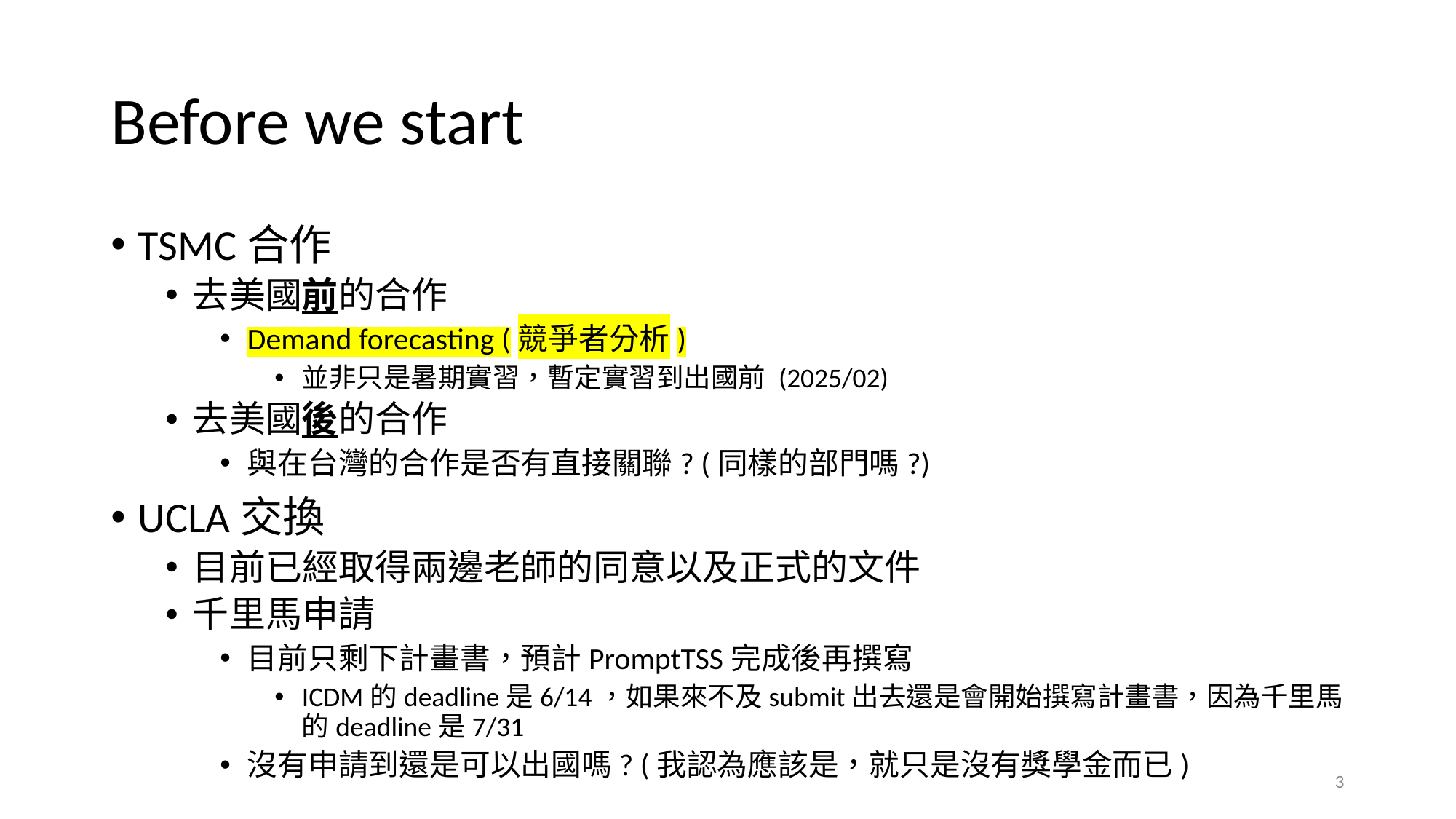

# Before we start
TSMC合作
去美國前的合作
Demand forecasting (競爭者分析)
並非只是暑期實習，暫定實習到出國前 (2025/02)
去美國後的合作
與在台灣的合作是否有直接關聯? (同樣的部門嗎?)
UCLA交換
目前已經取得兩邊老師的同意以及正式的文件
千里馬申請
目前只剩下計畫書，預計PromptTSS完成後再撰寫
ICDM的deadline是6/14，如果來不及submit出去還是會開始撰寫計畫書，因為千里馬的deadline是7/31
沒有申請到還是可以出國嗎? (我認為應該是，就只是沒有獎學金而已)
3